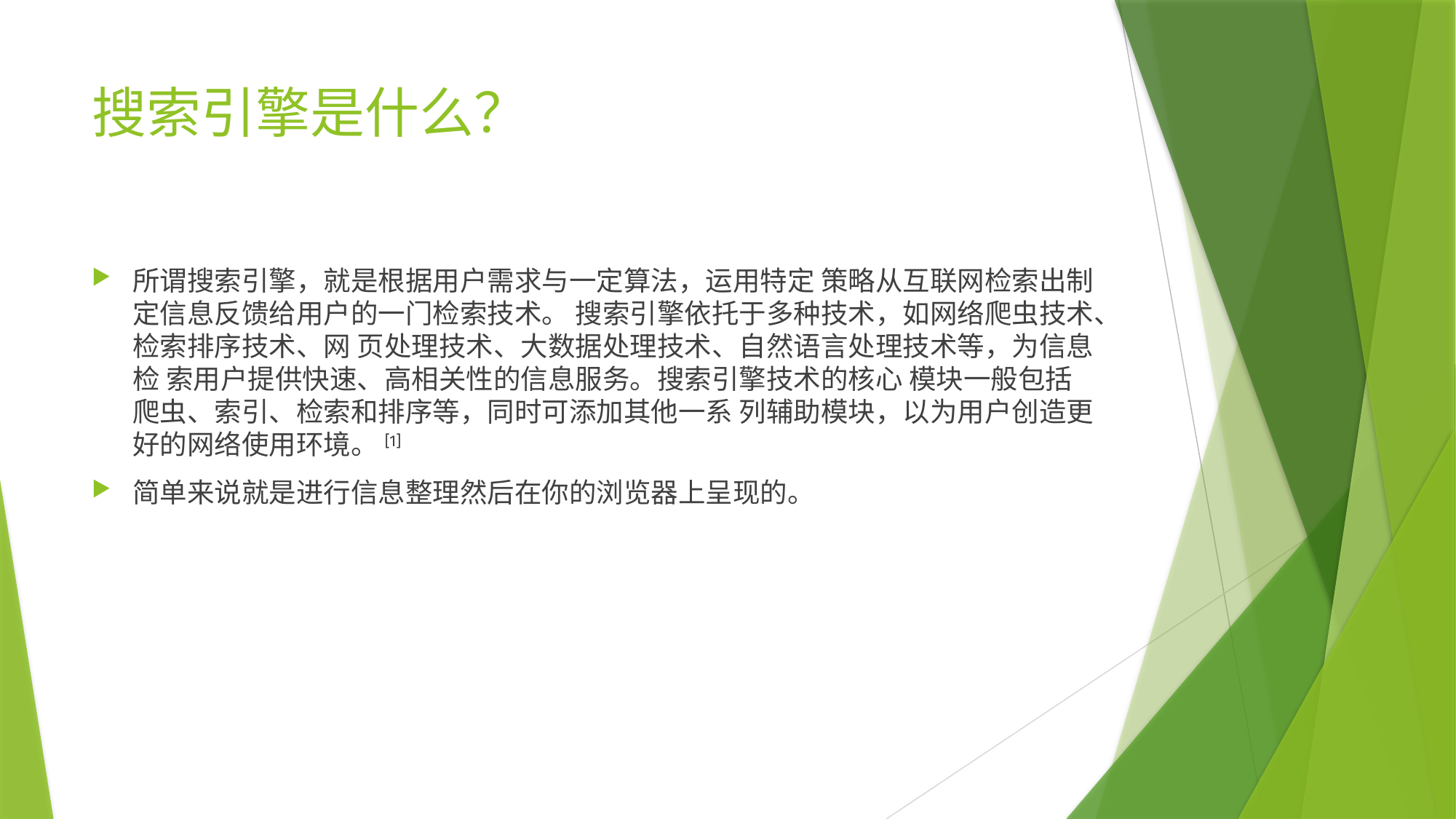

# 搜索引擎是什么？
所谓搜索引擎，就是根据用户需求与一定算法，运用特定 策略从互联网检索出制定信息反馈给用户的一门检索技术。 搜索引擎依托于多种技术，如网络爬虫技术、检索排序技术、网 页处理技术、大数据处理技术、自然语言处理技术等，为信息检 索用户提供快速、高相关性的信息服务。搜索引擎技术的核心 模块一般包括爬虫、索引、检索和排序等，同时可添加其他一系 列辅助模块，以为用户创造更好的网络使用环境。[1]
简单来说就是进行信息整理然后在你的浏览器上呈现的。